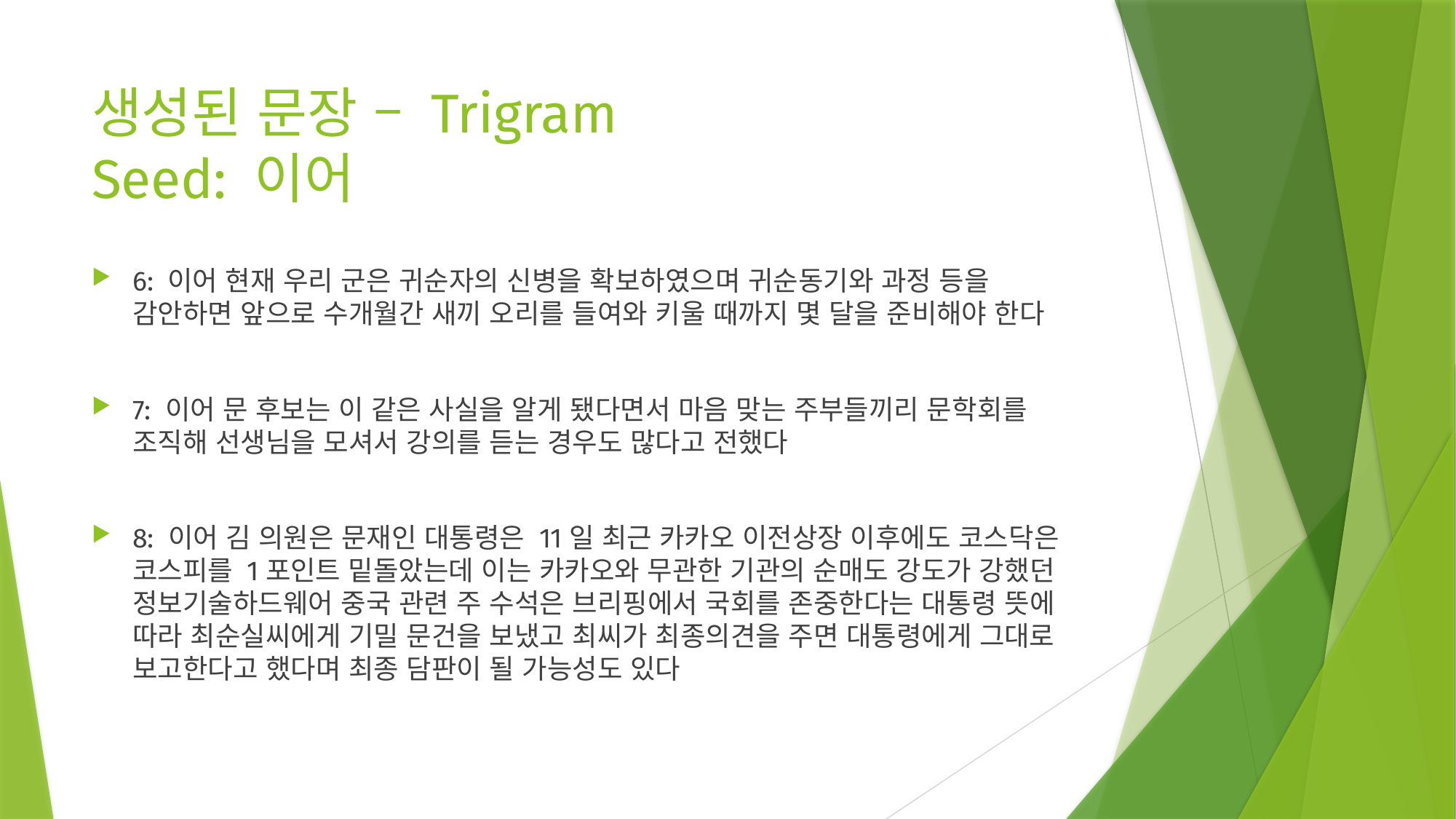

# 생성된 문장 – Trigram Seed: 이어
6: 이어 현재 우리 군은 귀순자의 신병을 확보하였으며 귀순동기와 과정 등을 감안하면 앞으로 수개월간 새끼 오리를 들여와 키울 때까지 몇 달을 준비해야 한다

7: 이어 문 후보는 이 같은 사실을 알게 됐다면서 마음 맞는 주부들끼리 문학회를 조직해 선생님을 모셔서 강의를 듣는 경우도 많다고 전했다

8: 이어 김 의원은 문재인 대통령은 11일 최근 카카오 이전상장 이후에도 코스닥은 코스피를 1포인트 밑돌았는데 이는 카카오와 무관한 기관의 순매도 강도가 강했던 정보기술하드웨어 중국 관련 주 수석은 브리핑에서 국회를 존중한다는 대통령 뜻에 따라 최순실씨에게 기밀 문건을 보냈고 최씨가 최종의견을 주면 대통령에게 그대로 보고한다고 했다며 최종 담판이 될 가능성도 있다